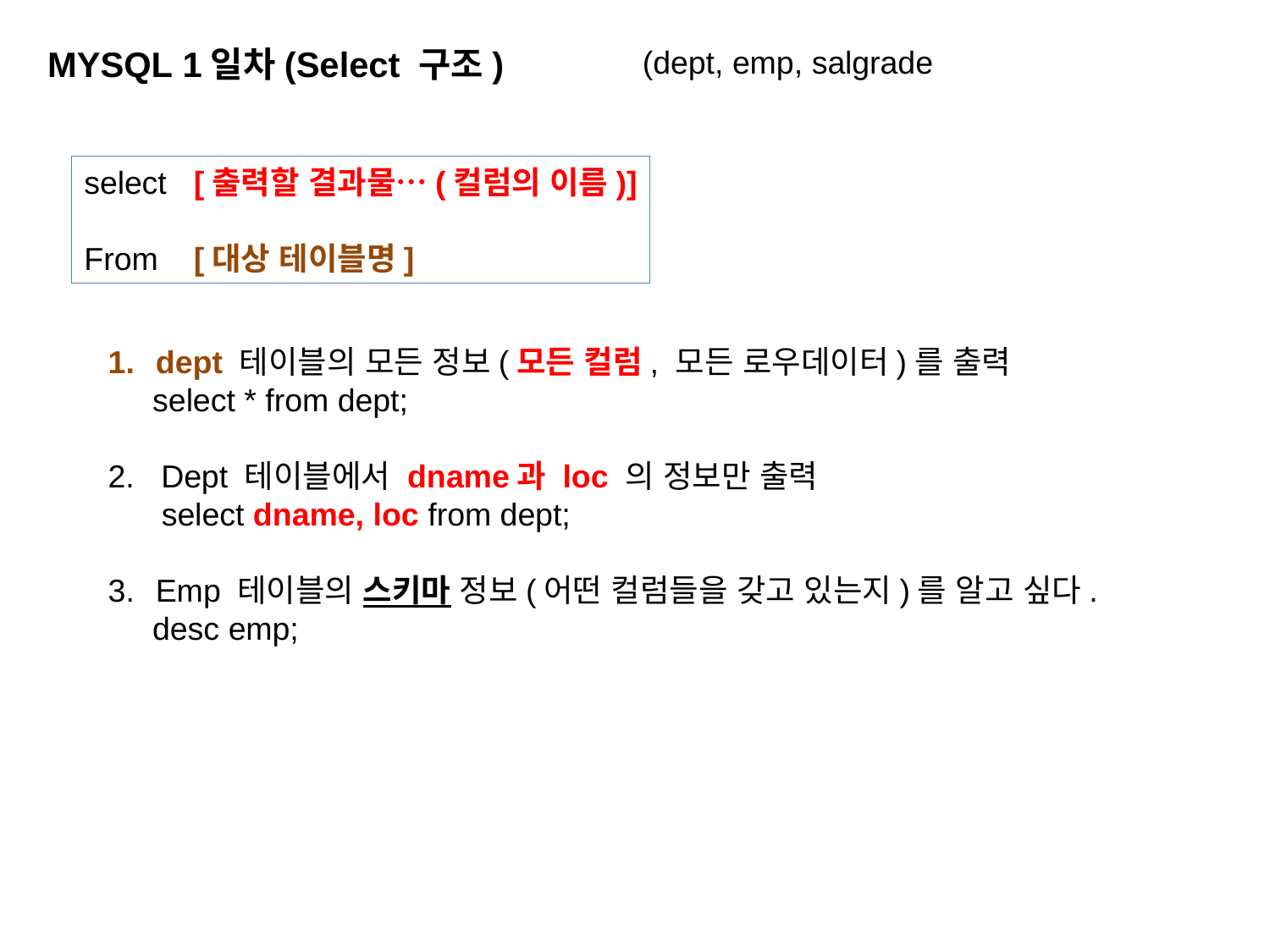

MYSQL 1일차(Select 구조)
(dept, emp, salgrade
select   [출력할 결과물…(컬럼의 이름)]

From    [대상 테이블명]
dept 테이블의 모든 정보(모든 컬럼, 모든 로우데이터)를 출력
     select * from dept;

2.   Dept 테이블에서 dname과 loc 의 정보만 출력
      select dname, loc from dept;

Emp 테이블의 스키마 정보(어떤 컬럼들을 갖고 있는지)를 알고 싶다.
     desc emp;